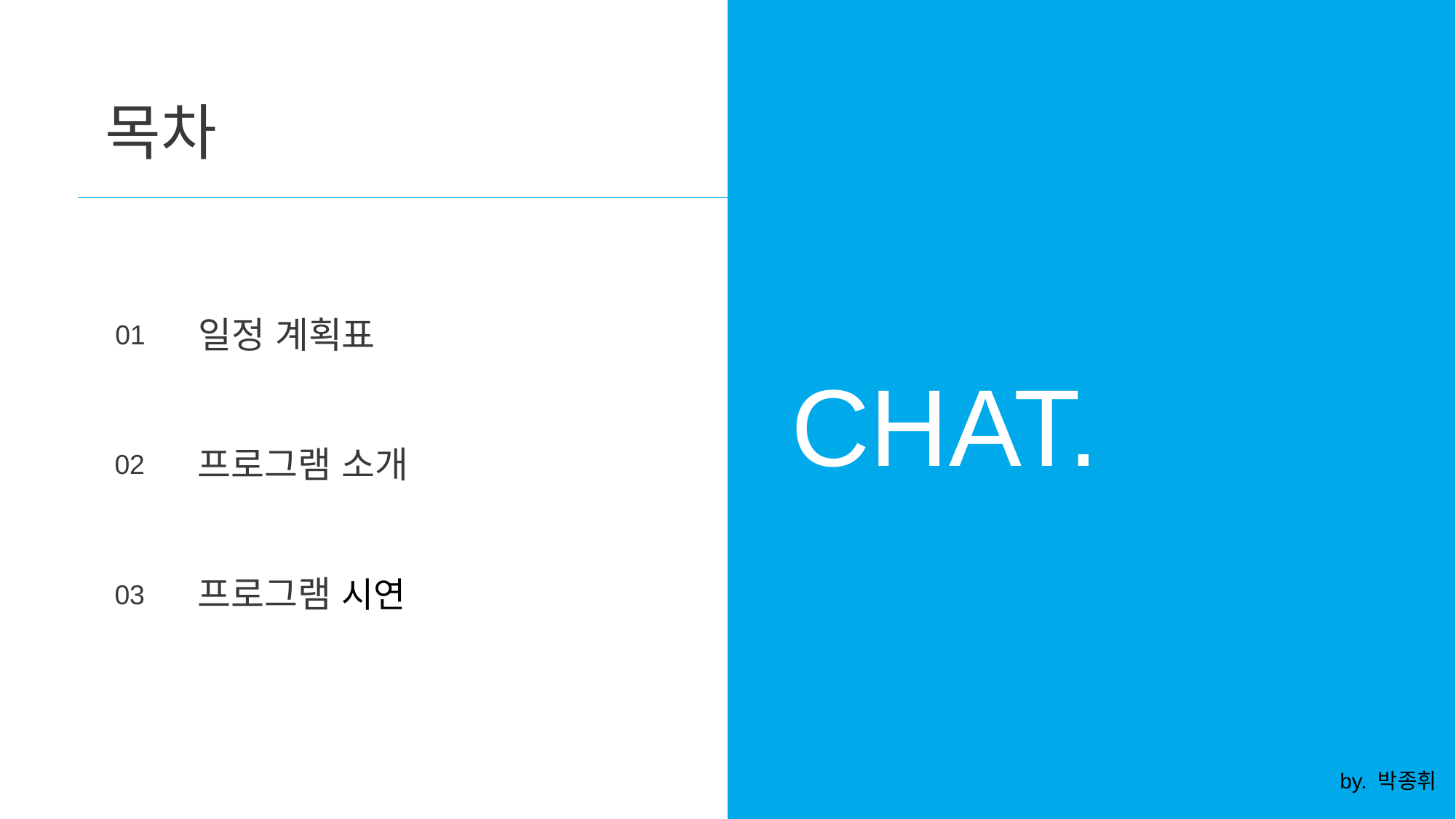

목차
일정 계획표
01
CHAT.
프로그램 소개
02
프로그램 시연
03
by. 박종휘